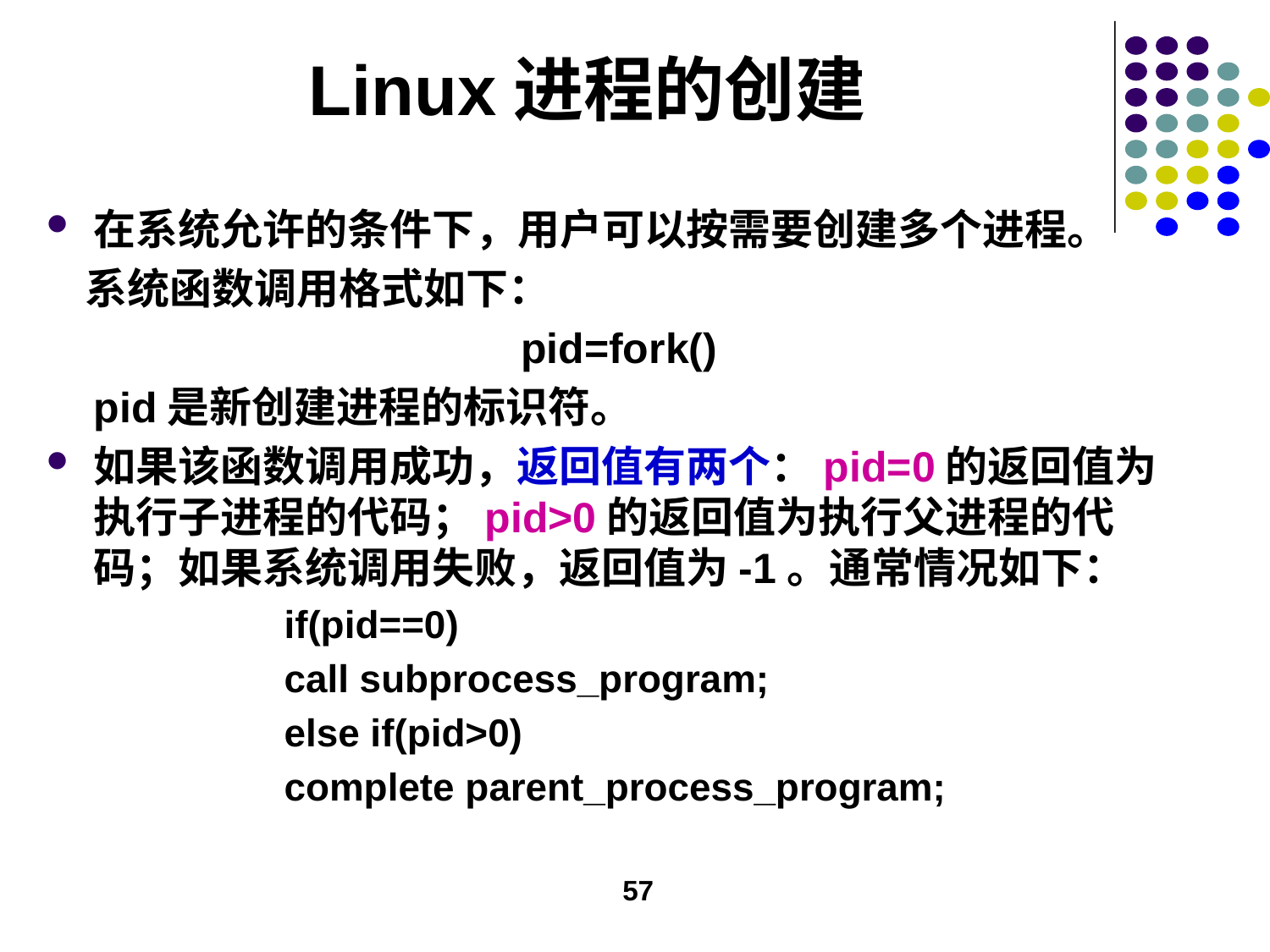

# Linux进程的创建
在系统允许的条件下，用户可以按需要创建多个进程。
   系统函数调用格式如下：
pid=fork()
    pid是新创建进程的标识符。
如果该函数调用成功，返回值有两个：pid=0的返回值为执行子进程的代码；pid>0的返回值为执行父进程的代码；如果系统调用失败，返回值为-1。通常情况如下：
if(pid==0)
call subprocess_program;
else if(pid>0)
complete parent_process_program;

57